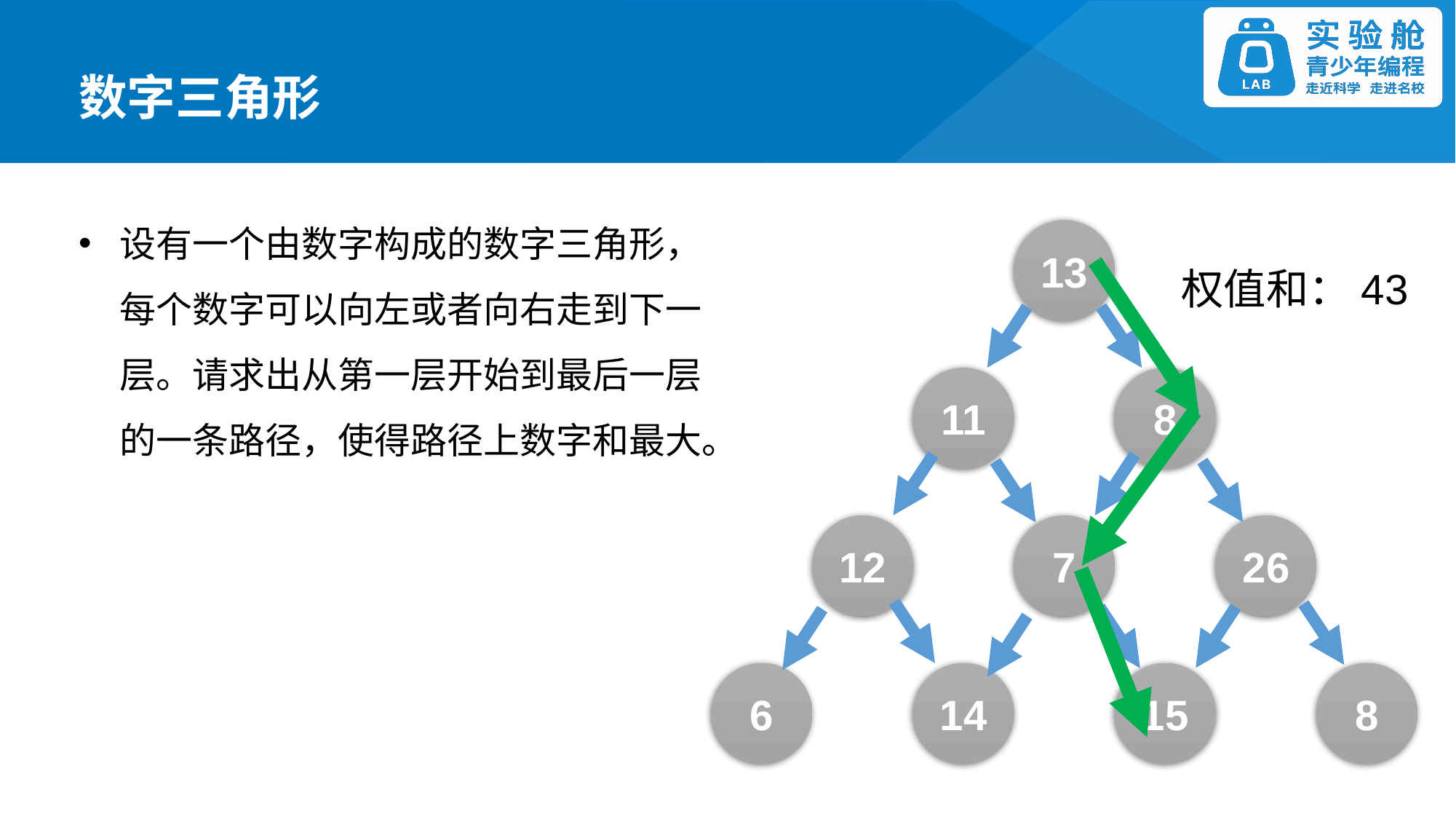

数字三角形
设有一个由数字构成的数字三角形，每个数字可以向左或者向右走到下一层。请求出从第一层开始到最后一层的一条路径，使得路径上数字和最大。

13
权值和：43
8
11
12
7
26
14
15
8
6